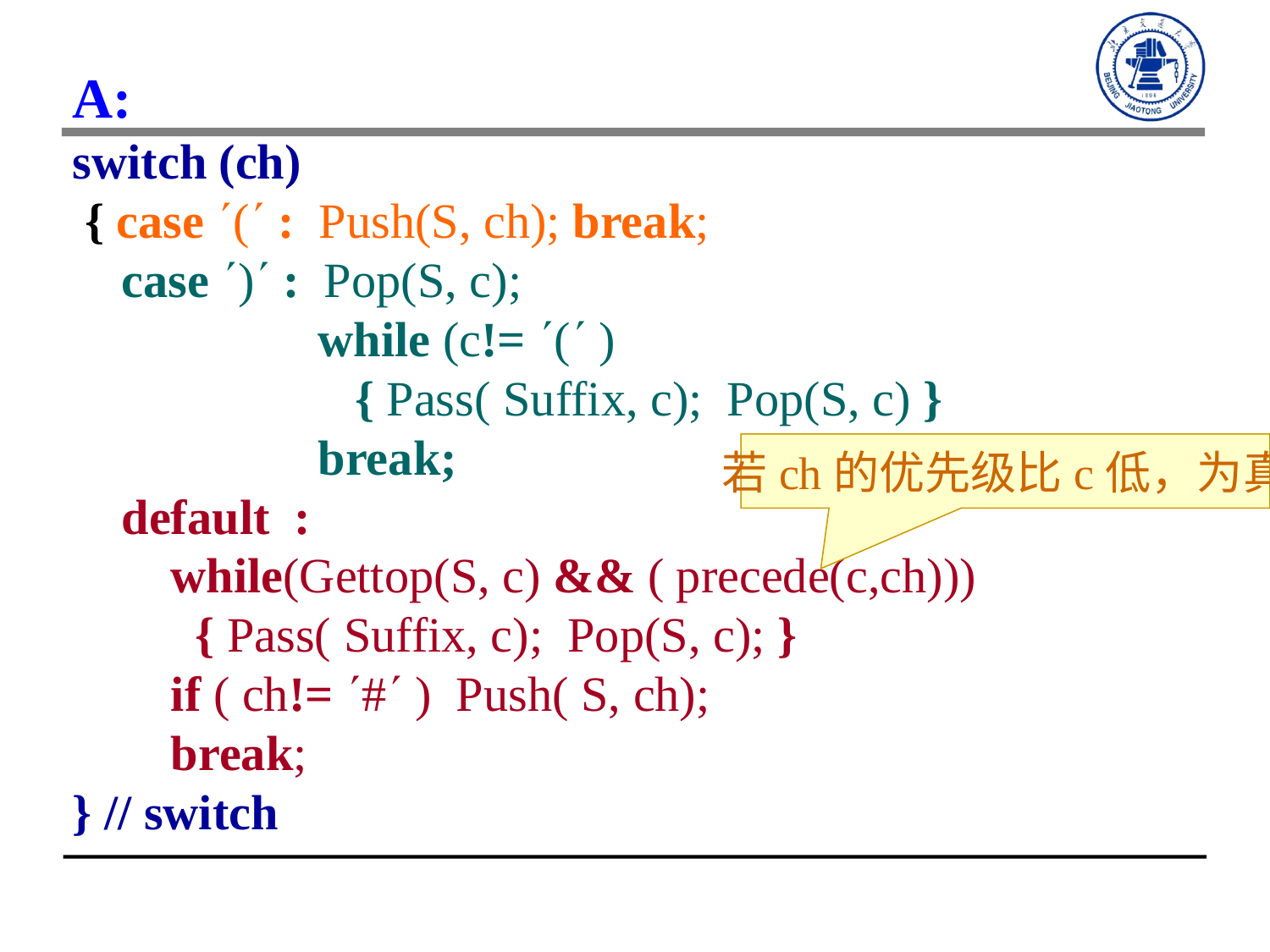

A:
switch (ch)
 { case ′(′ :  Push(S, ch); break;
    case ′)′ :  Pop(S, c);
                    while (c!= ′(′ )
                       { Pass( Suffix, c);  Pop(S, c) }
                    break;
    default  :
        while(Gettop(S, c) && ( precede(c,ch)))
          { Pass( Suffix, c);  Pop(S, c); }
        if ( ch!= ′#′ )  Push( S, ch);
        break;
} // switch
若ch的优先级比c低，为真